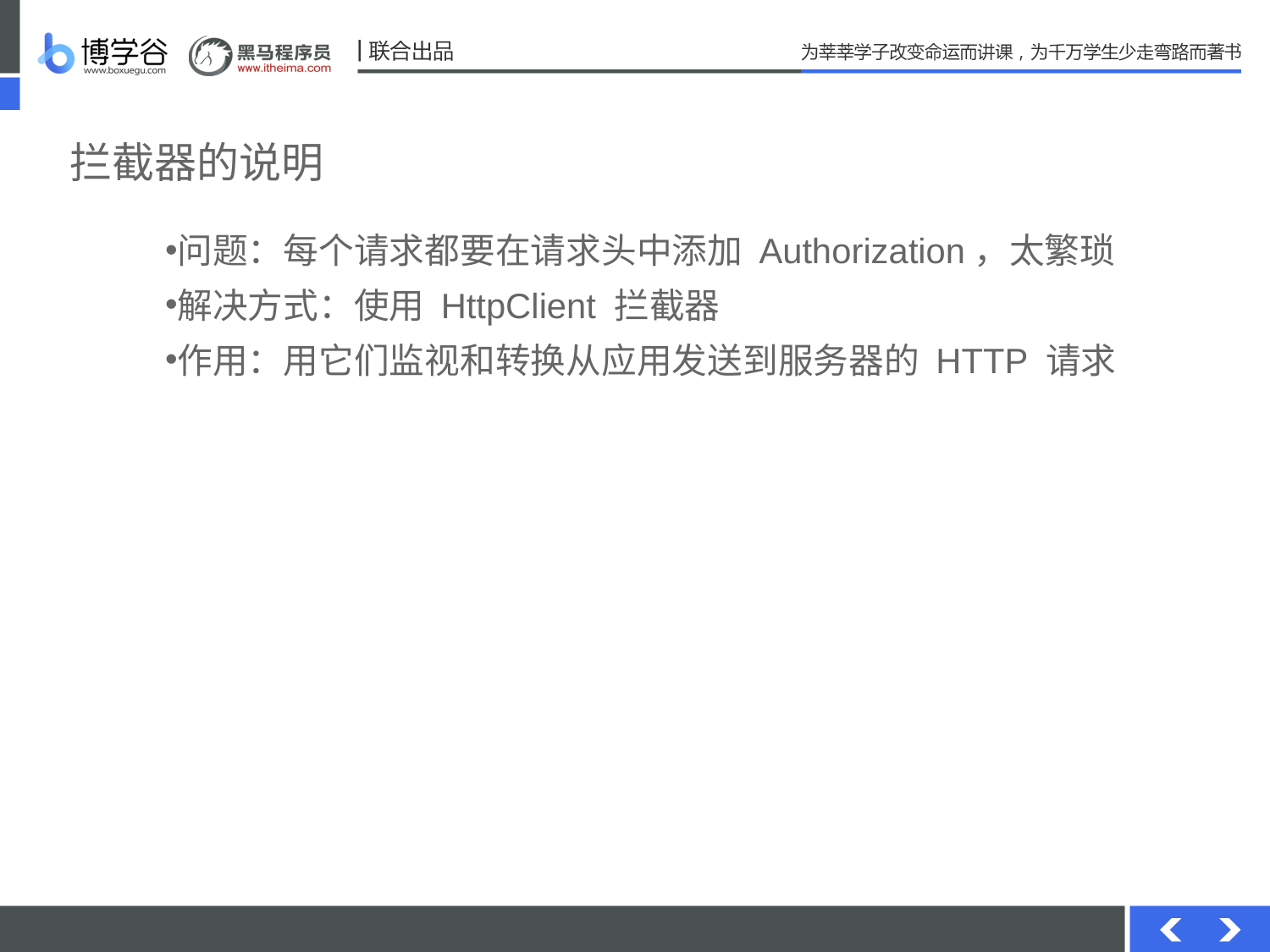

# 拦截器的说明
问题：每个请求都要在请求头中添加 Authorization，太繁琐
解决方式：使用 HttpClient 拦截器
作用：用它们监视和转换从应用发送到服务器的 HTTP 请求